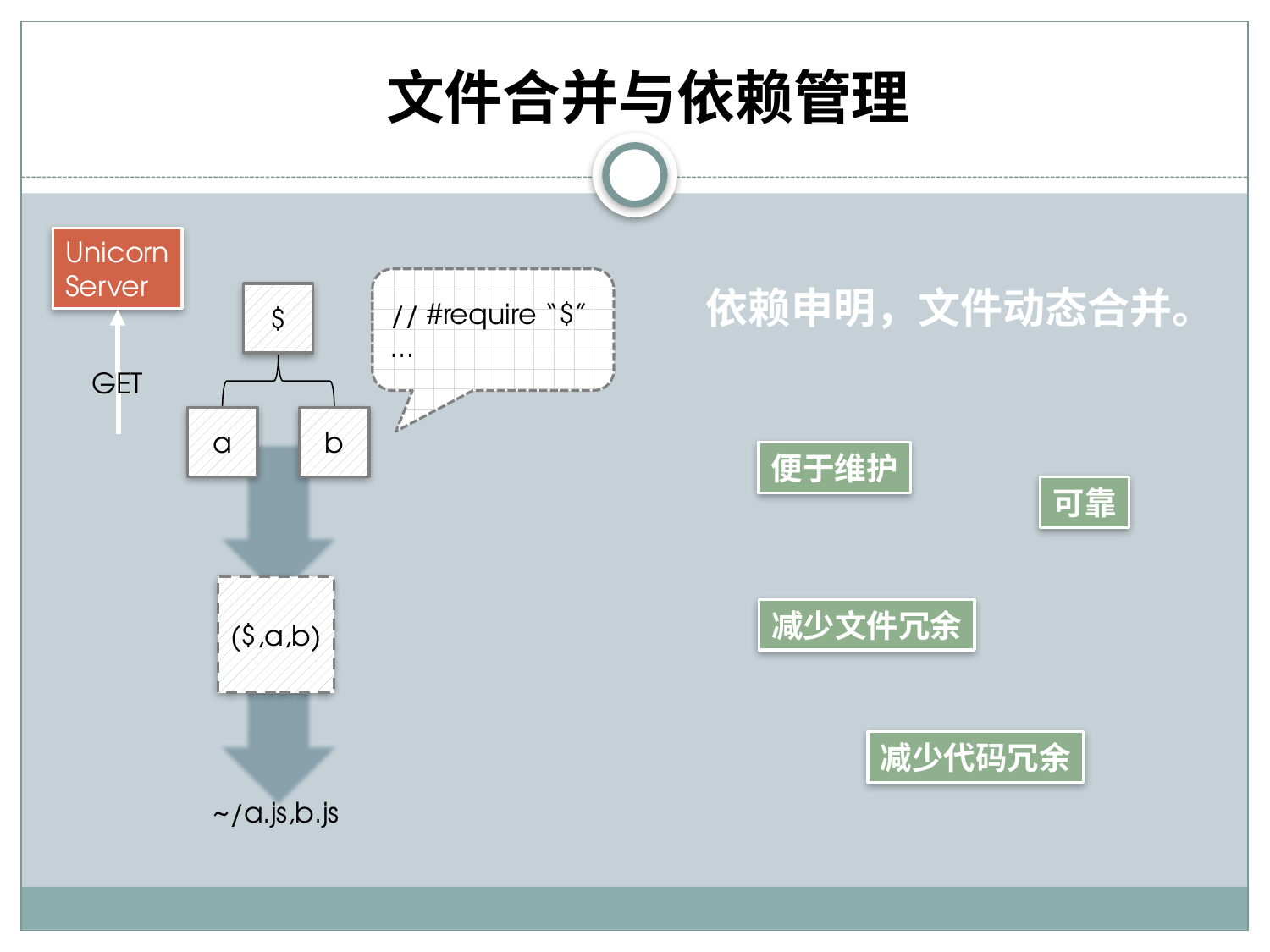

# 文件合并与依赖管理
Unicorn
Server
// #require “$”
…
依赖申明，文件动态合并。
$

GET
a
b

便于维护
可靠
($,a,b)
减少文件冗余

减少代码冗余
~/a.js,b.js